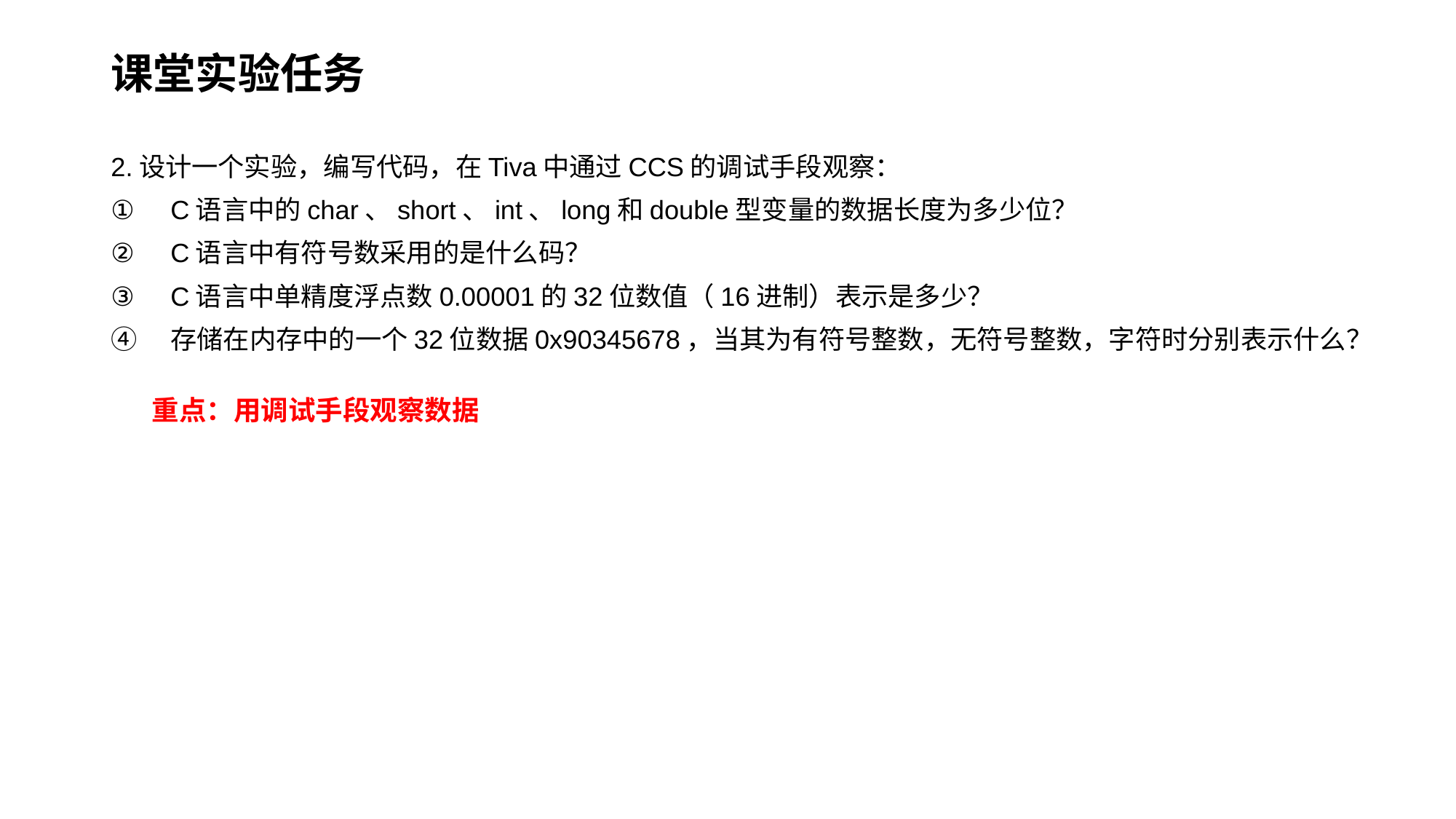

# 课堂实验任务
2.设计一个实验，编写代码，在Tiva中通过CCS的调试手段观察：
C语言中的char、short、int、long和double型变量的数据长度为多少位？
C语言中有符号数采用的是什么码？
C语言中单精度浮点数0.00001的32位数值（16进制）表示是多少？
存储在内存中的一个32位数据0x90345678，当其为有符号整数，无符号整数，字符时分别表示什么？

重点：用调试手段观察数据